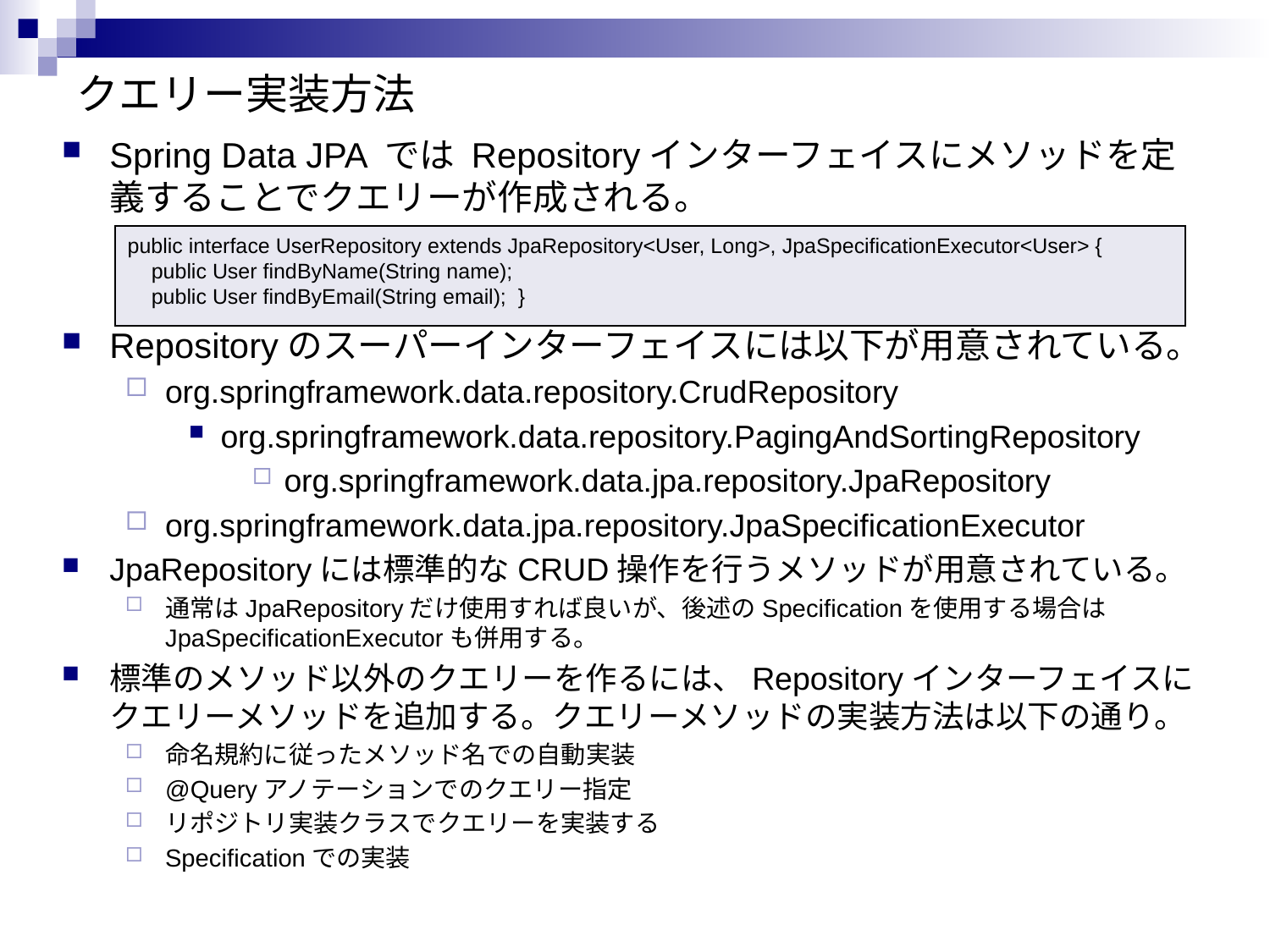

# クエリー実装方法
Spring Data JPA では Repositoryインターフェイスにメソッドを定義することでクエリーが作成される。

Repositoryのスーパーインターフェイスには以下が用意されている。
org.springframework.data.repository.CrudRepository
org.springframework.data.repository.PagingAndSortingRepository
org.springframework.data.jpa.repository.JpaRepository
org.springframework.data.jpa.repository.JpaSpecificationExecutor
JpaRepositoryには標準的なCRUD操作を行うメソッドが用意されている。
通常はJpaRepositoryだけ使用すれば良いが、後述のSpecificationを使用する場合はJpaSpecificationExecutorも併用する。
標準のメソッド以外のクエリーを作るには、Repositoryインターフェイスにクエリーメソッドを追加する。クエリーメソッドの実装方法は以下の通り。
命名規約に従ったメソッド名での自動実装
@Queryアノテーションでのクエリー指定
リポジトリ実装クラスでクエリーを実装する
Specificationでの実装
public interface UserRepository extends JpaRepository<User, Long>, JpaSpecificationExecutor<User> {
    public User findByName(String name);
    public User findByEmail(String email);  }